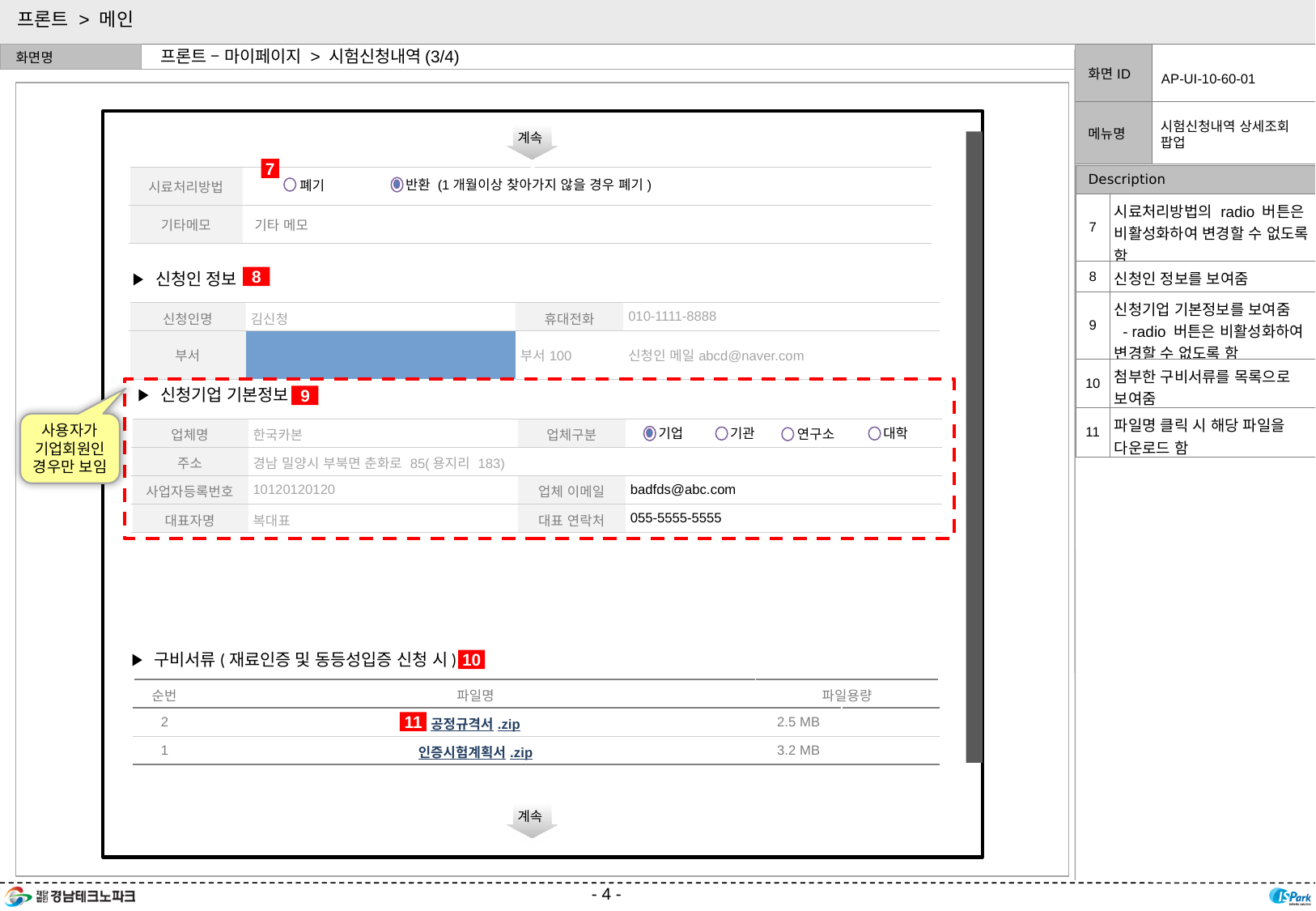

프론트 > 메인
프론트 – 마이페이지 > 시험신청내역(3/4)
AP-UI-10-60-01

시험신청내역 상세조회 팝업
계속

7
| Description |  |
| --- | --- |
| 7 | 시료처리방법의 radio 버튼은 비활성화하여 변경할 수 없도록 함 |
| 8 | 신청인 정보를 보여줌 |
| 9 | 신청기업 기본정보를 보여줌 - radio 버튼은 비활성화하여 변경할 수 없도록 함 |
| 10 | 첨부한 구비서류를 목록으로 보여줌 |
| 11 | 파일명 클릭 시 해당 파일을 다운로드 함 |
| 시료처리방법 |  |
| --- | --- |
| 기타메모 | 기타 메모 |
반환 (1개월이상 찾아가지 않을 경우 폐기)

폐기

신청인 정보
8
| 신청인명 |  | 김신청 | 휴대전화 | 010-1111-8888 |
| --- | --- | --- | --- | --- |
| 부서 |  | 부서100 | 신청인 메일 | abcd@naver.com |

신청기업 기본정보
9
사용자가 기업회원인 경우만 보임
| 업체명 | 한국카본 | 업체구분 |  |
| --- | --- | --- | --- |
| 주소 | 경남 밀양시 부북면 춘화로 85(용지리 183) |  |  |
| 사업자등록번호 | 10120120120 | 업체 이메일 | badfds@abc.com |
| 대표자명 | 복대표 | 대표 연락처 | 055-5555-5555 |
기업

기관

대학

연구소

구비서류(재료인증 및 동등성입증 신청 시)
10
| 순번 | 파일명 | 파일용량 |  |
| --- | --- | --- | --- |
| 2 | 공정규격서.zip | 2.5 MB |  |
| 1 | 인증시험계획서.zip | 3.2 MB |  |
11
계속